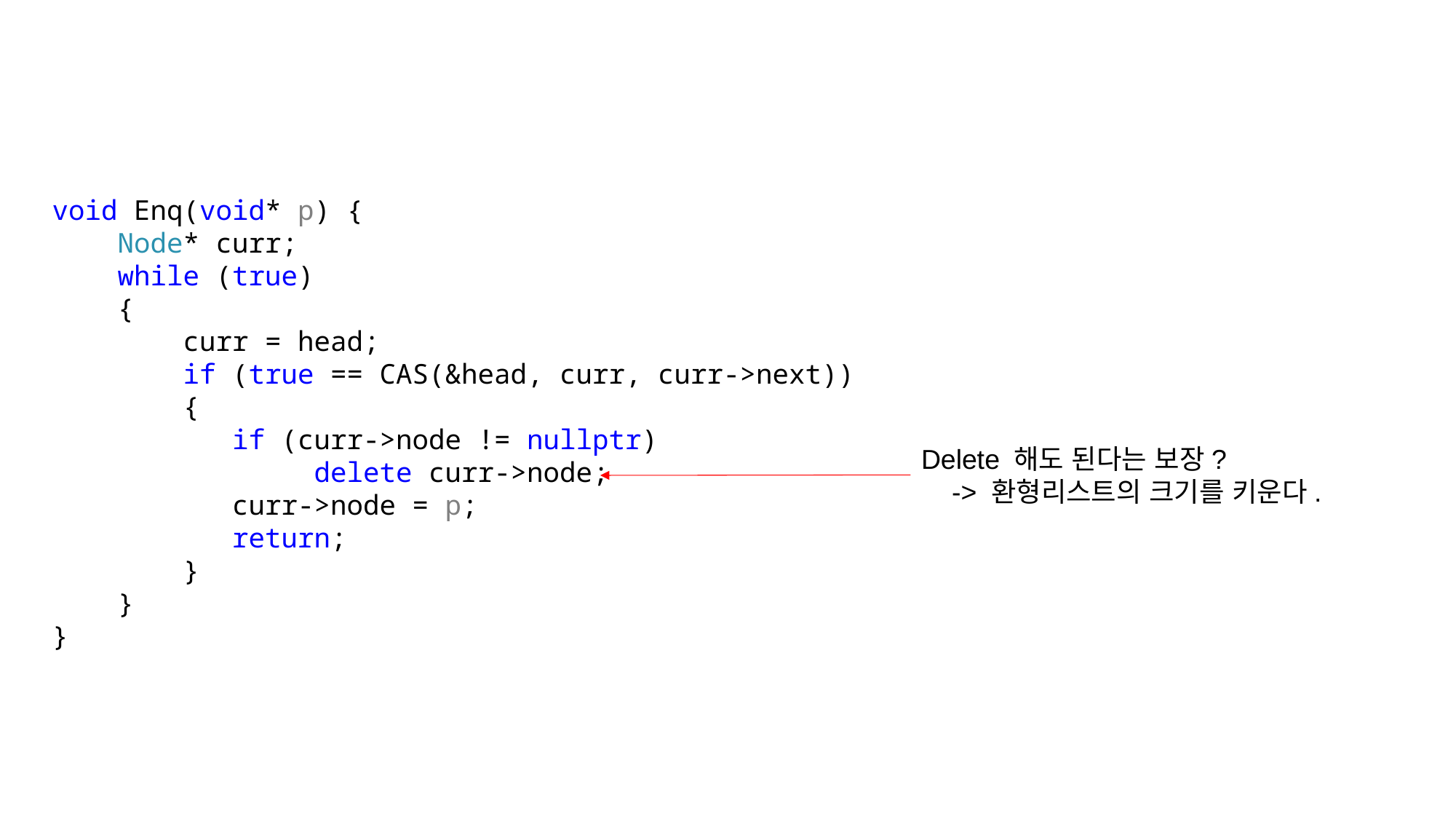

void Enq(void* p) {
    Node* curr;
    while (true)
    {
        curr = head;
        if (true == CAS(&head, curr, curr->next))
        {
           if (curr->node != nullptr)
                delete curr->node;
           curr->node = p;
           return;
        }
    }
}
Delete 해도 된다는 보장?
    -> 환형리스트의 크기를 키운다.